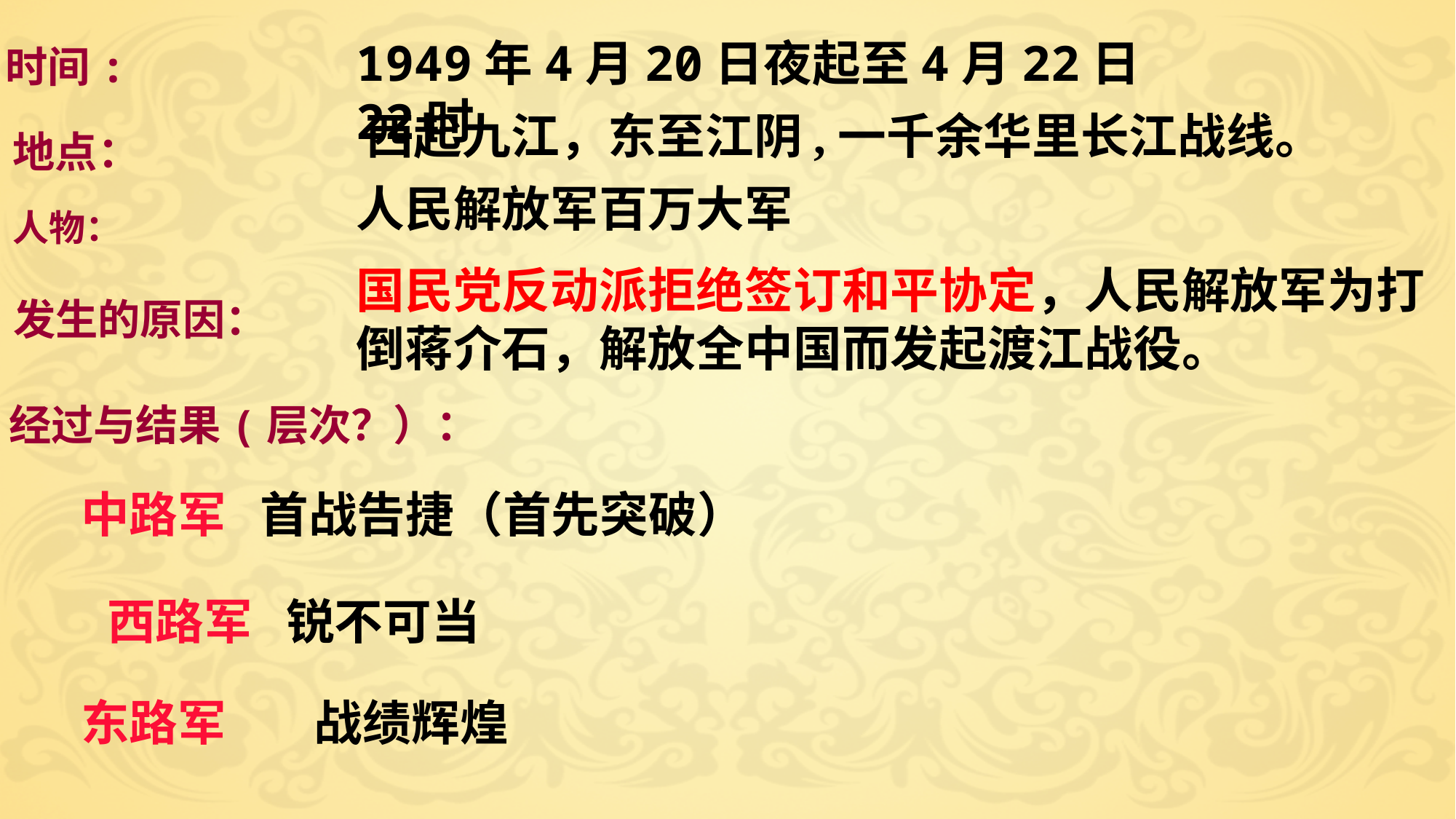

1949年4月20日夜起至4月22日22时
时间:
西起九江，东至江阴,一千余华里长江战线。
地点：
人民解放军百万大军
人物：
#
国民党反动派拒绝签订和平协定，人民解放军为打倒蒋介石，解放全中国而发起渡江战役。
发生的原因：
经过与结果(层次？）：

中路军   首战告捷（首先突破）
西路军   锐不可当
东路军
 战绩辉煌